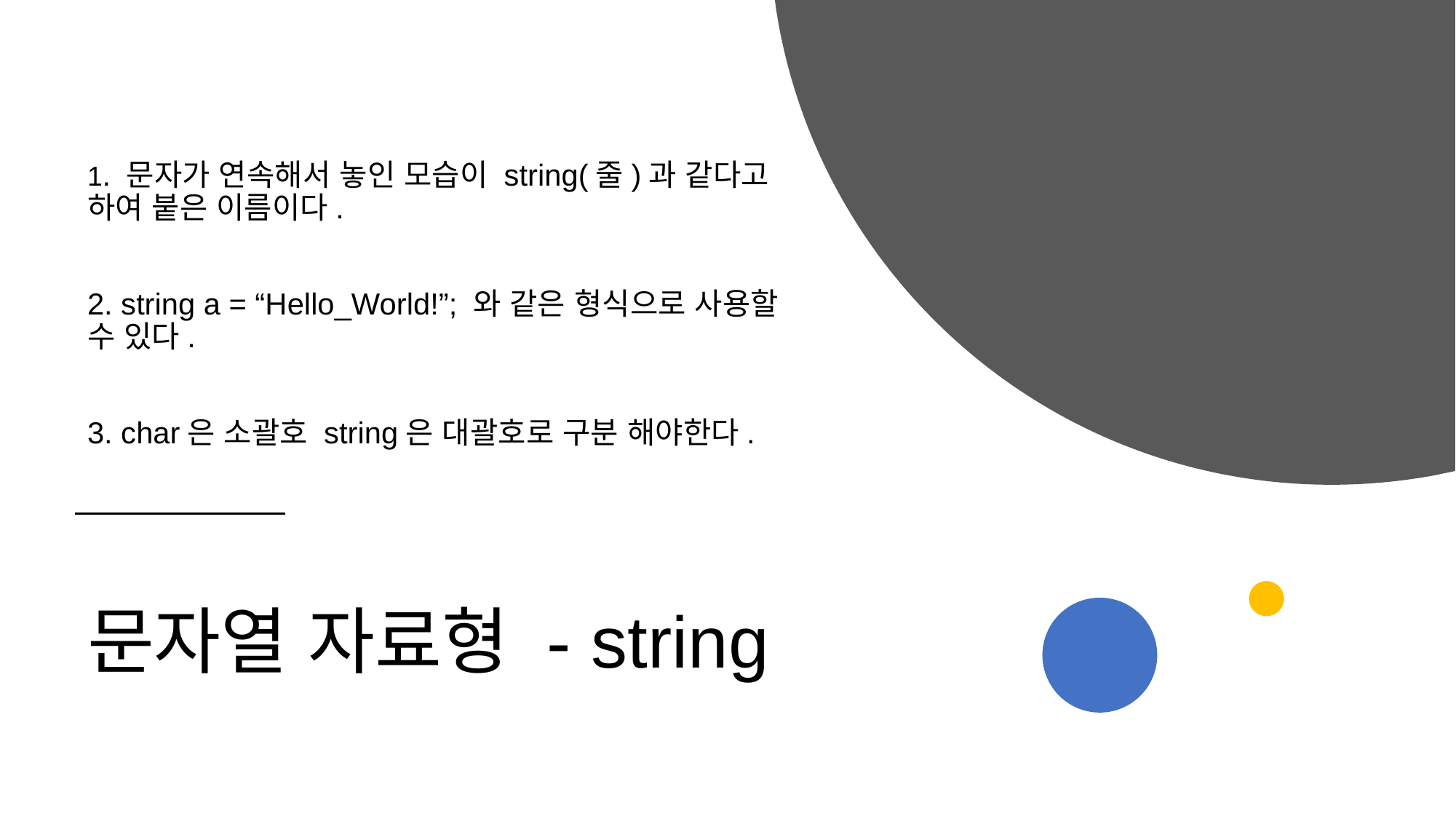

1. 문자가 연속해서 놓인 모습이 string(줄)과 같다고 하여 붙은 이름이다.

2. string a = “Hello_World!”; 와 같은 형식으로 사용할 수 있다.

3. char은 소괄호 string은 대괄호로 구분 해야한다.
# 문자열 자료형 - string